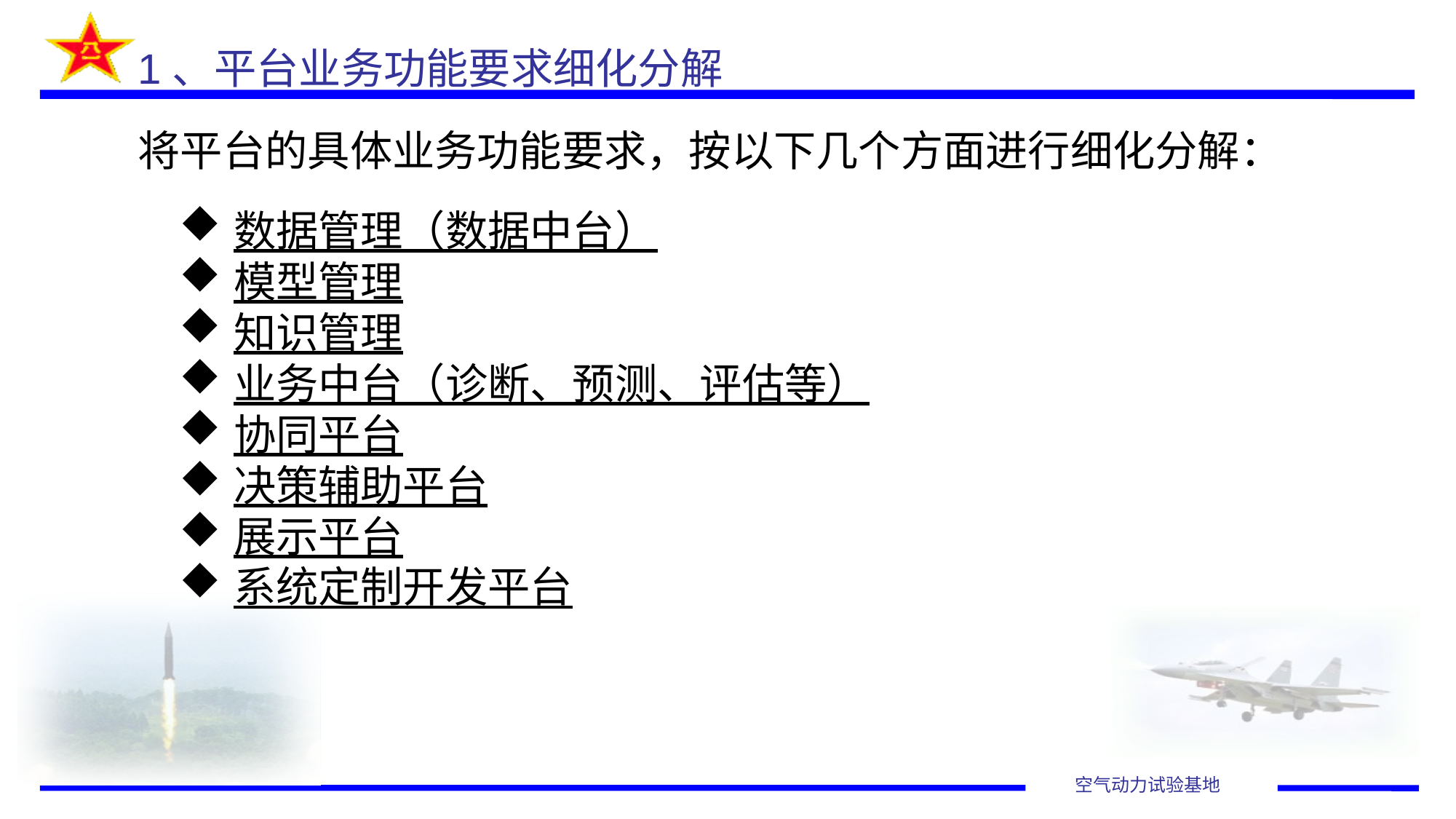

# 1、平台业务功能要求细化分解
将平台的具体业务功能要求，按以下几个方面进行细化分解：

数据管理（数据中台）
模型管理
知识管理
业务中台（诊断、预测、评估等）
协同平台
决策辅助平台
展示平台
系统定制开发平台